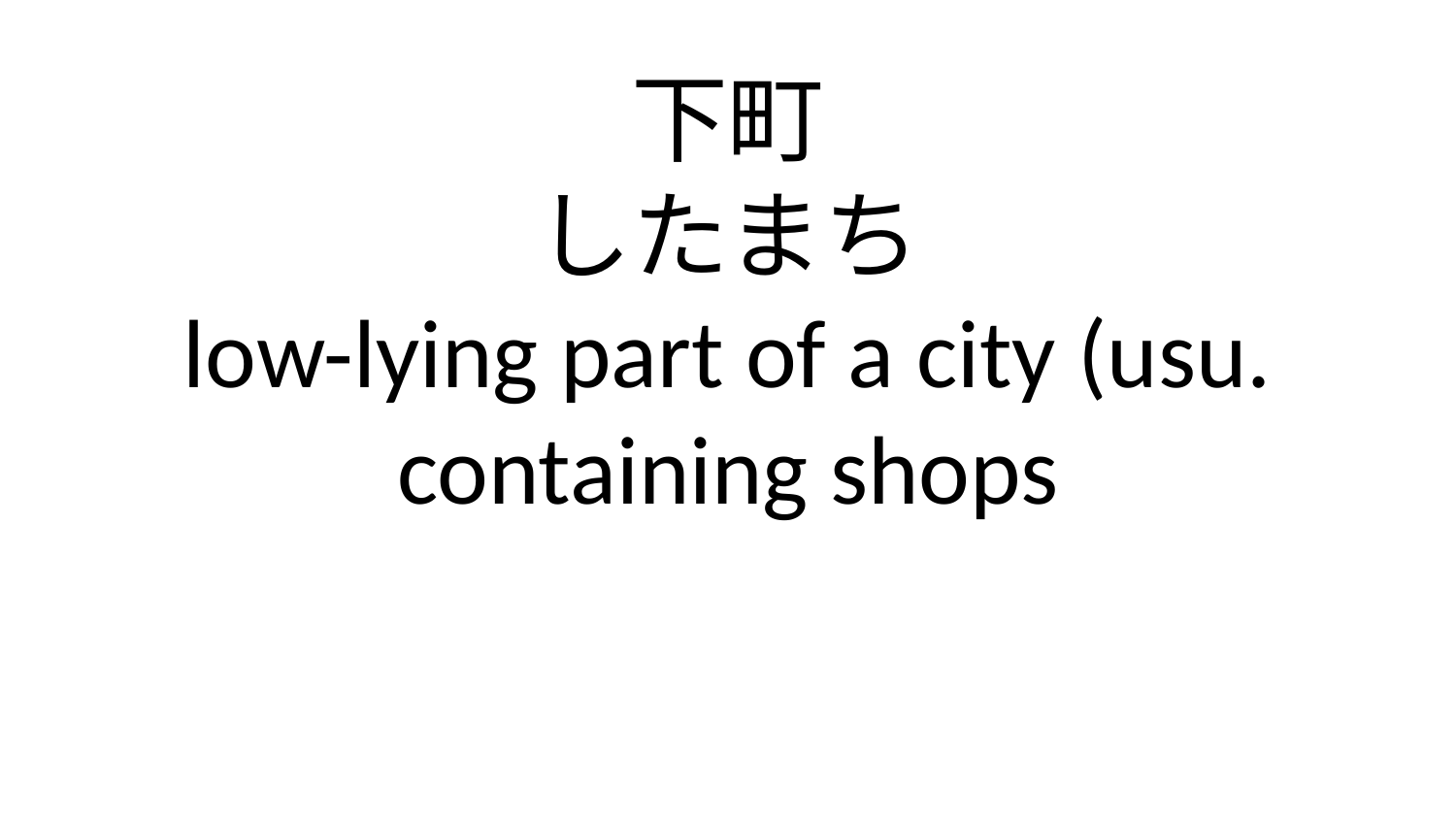

下町
したまち
low-lying part of a city (usu. containing shops